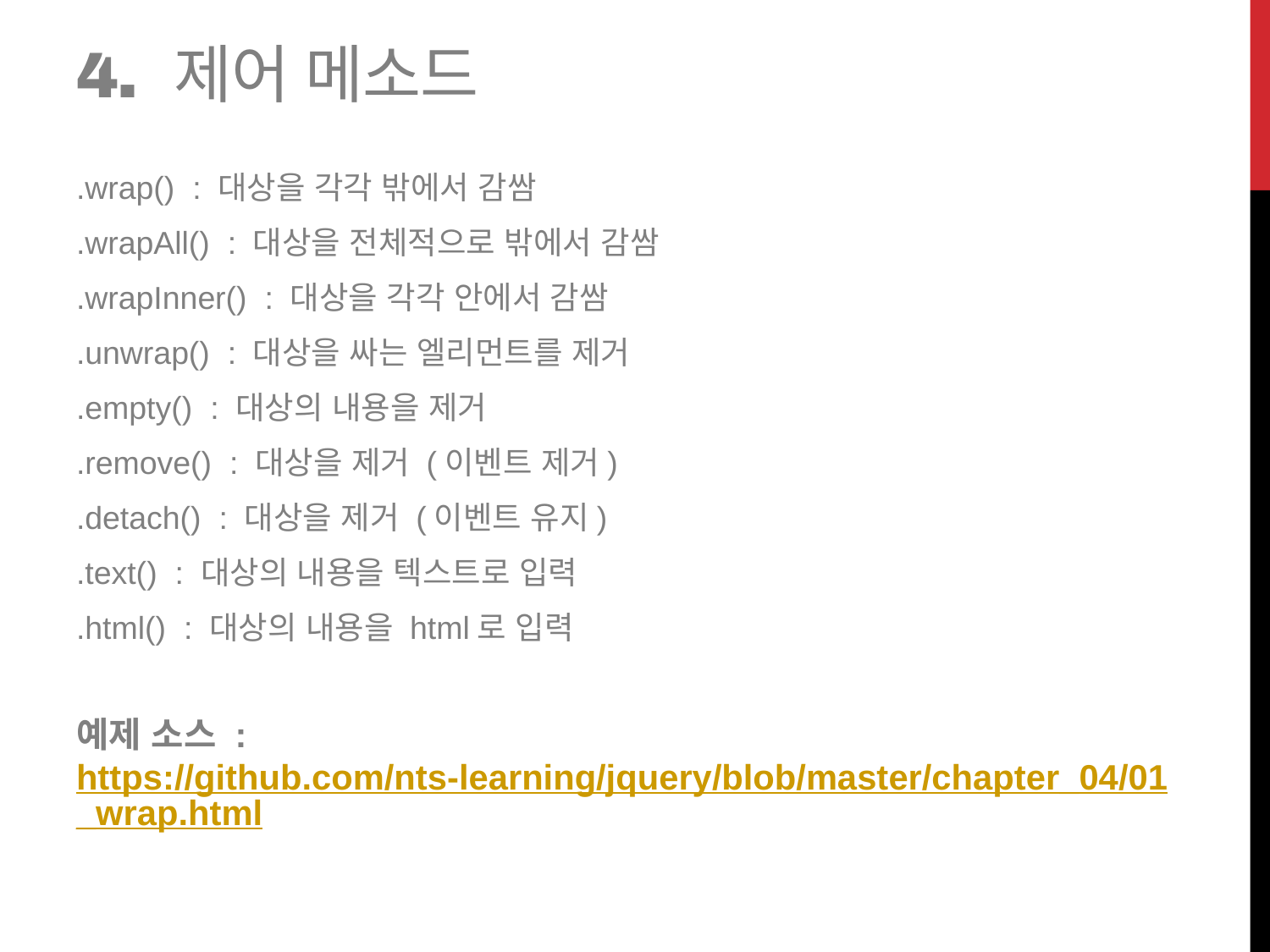

# 4. 제어 메소드
.wrap()  : 대상을 각각 밖에서 감쌈
.wrapAll()  : 대상을 전체적으로 밖에서 감쌈
.wrapInner()  : 대상을 각각 안에서 감쌈
.unwrap()  : 대상을 싸는 엘리먼트를 제거
.empty()  : 대상의 내용을 제거
.remove()  : 대상을 제거 (이벤트 제거)
.detach()  : 대상을 제거 (이벤트 유지)
.text()  : 대상의 내용을 텍스트로 입력
.html()  : 대상의 내용을 html로 입력
예제 소스 : https://github.com/nts-learning/jquery/blob/master/chapter_04/01_wrap.html